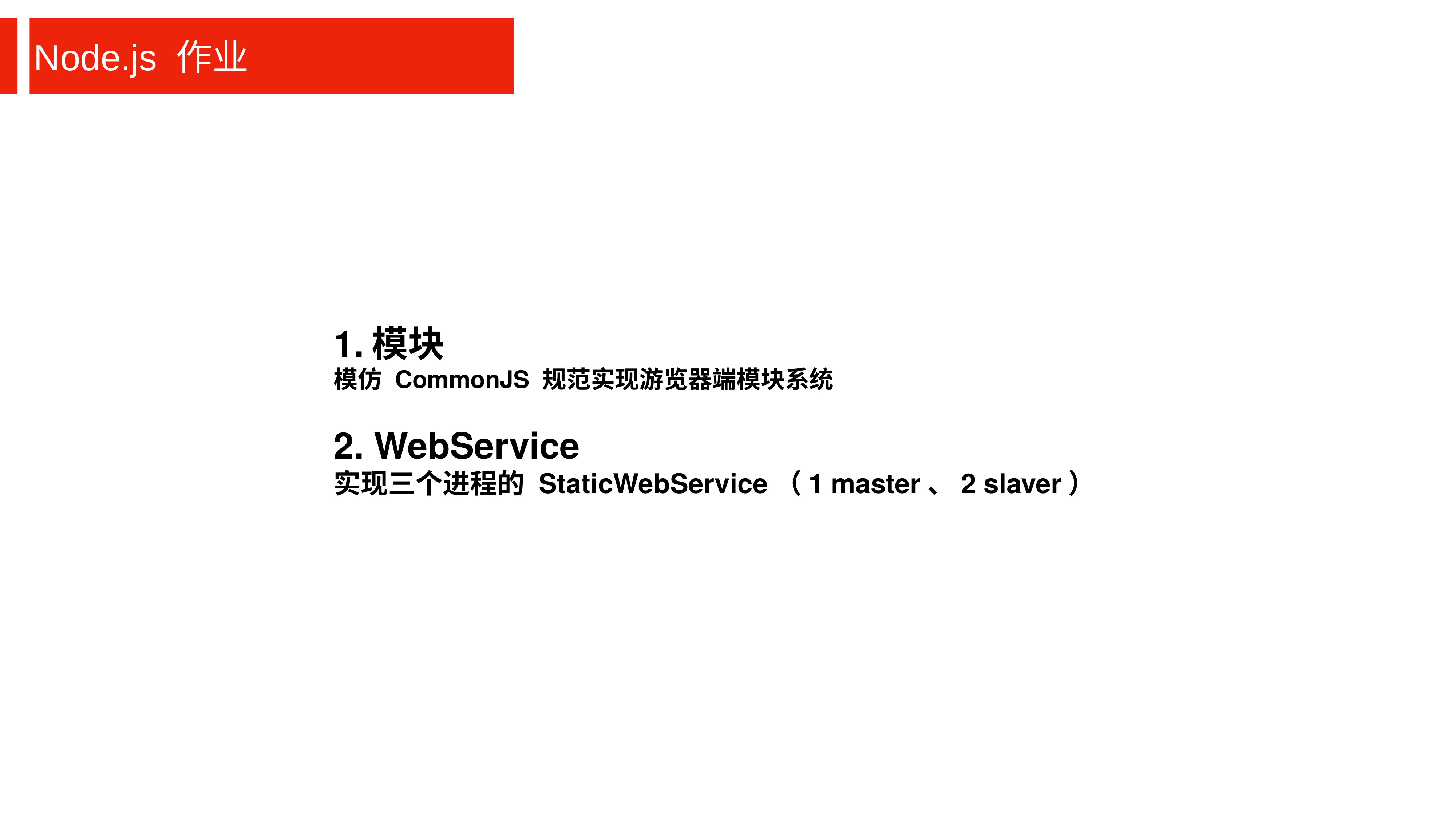

Node.js 作业
模块
模仿 CommonJS 规范实现游览器端模块系统

2. WebService
实现三个进程的 StaticWebService（1 master、2 slaver）